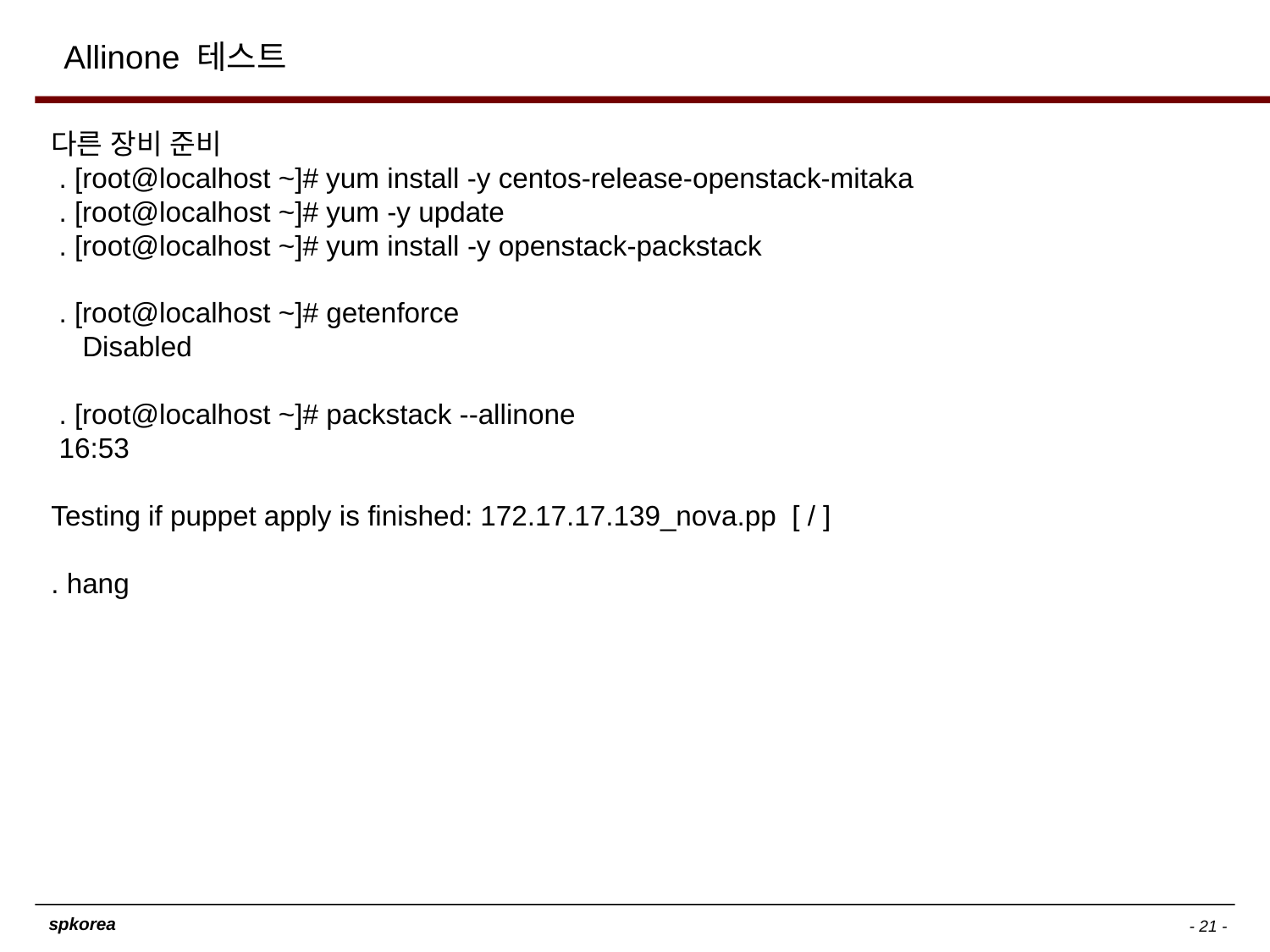

# Allinone 테스트
다른 장비 준비
 . [root@localhost ~]# yum install -y centos-release-openstack-mitaka
 . [root@localhost ~]# yum -y update
 . [root@localhost ~]# yum install -y openstack-packstack

 . [root@localhost ~]# getenforce
    Disabled

 . [root@localhost ~]# packstack --allinone
 16:53

Testing if puppet apply is finished: 172.17.17.139_nova.pp  [ / ]

. hang